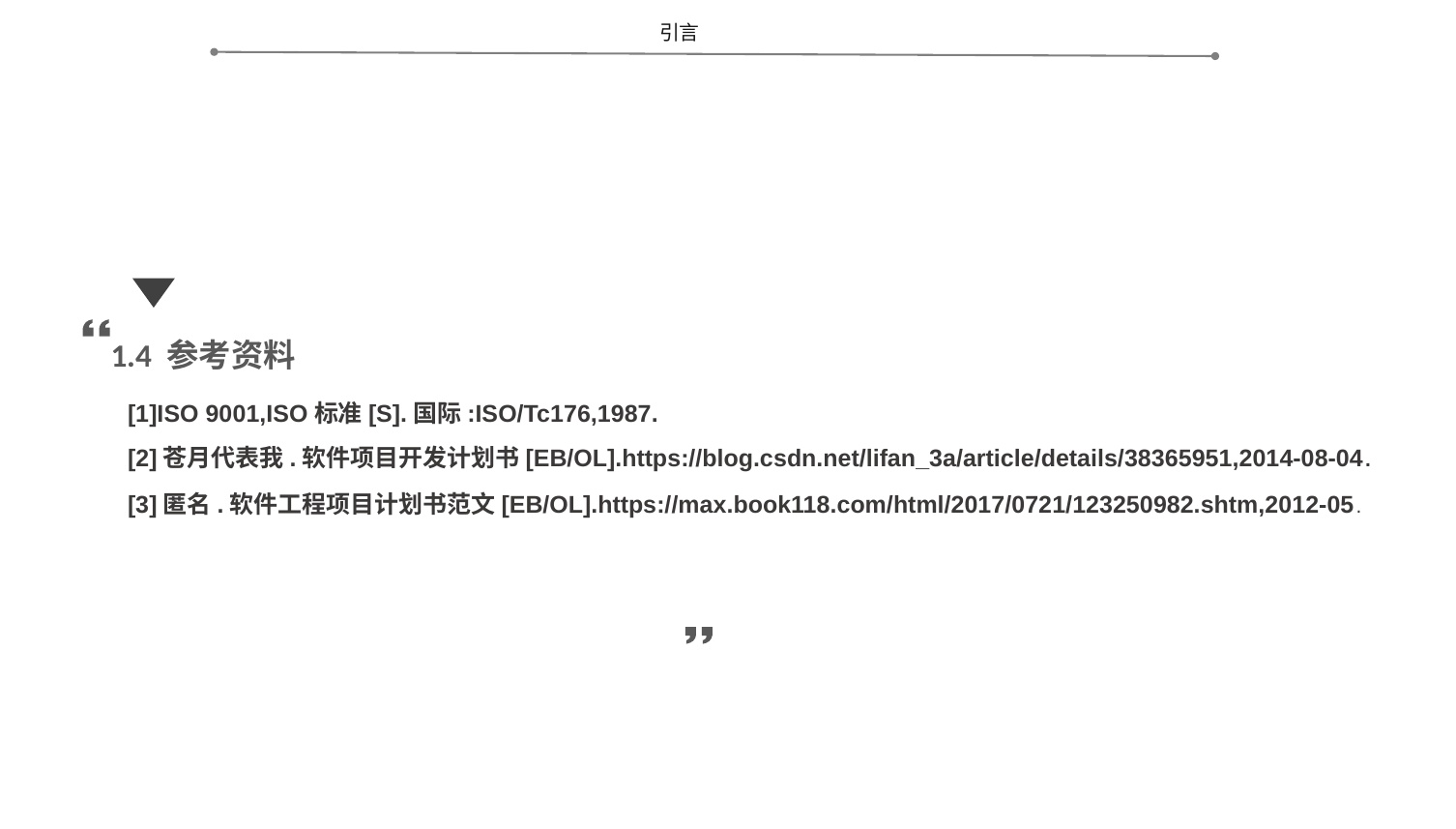

引言

1.4 参考资料
[1]ISO 9001,ISO标准[S].国际:ISO/Tc176,1987.
[2]苍月代表我.软件项目开发计划书[EB/OL].https://blog.csdn.net/lifan_3a/article/details/38365951,2014-08-04.
[3]匿名.软件工程项目计划书范文[EB/OL].https://max.book118.com/html/2017/0721/123250982.shtm,2012-05.